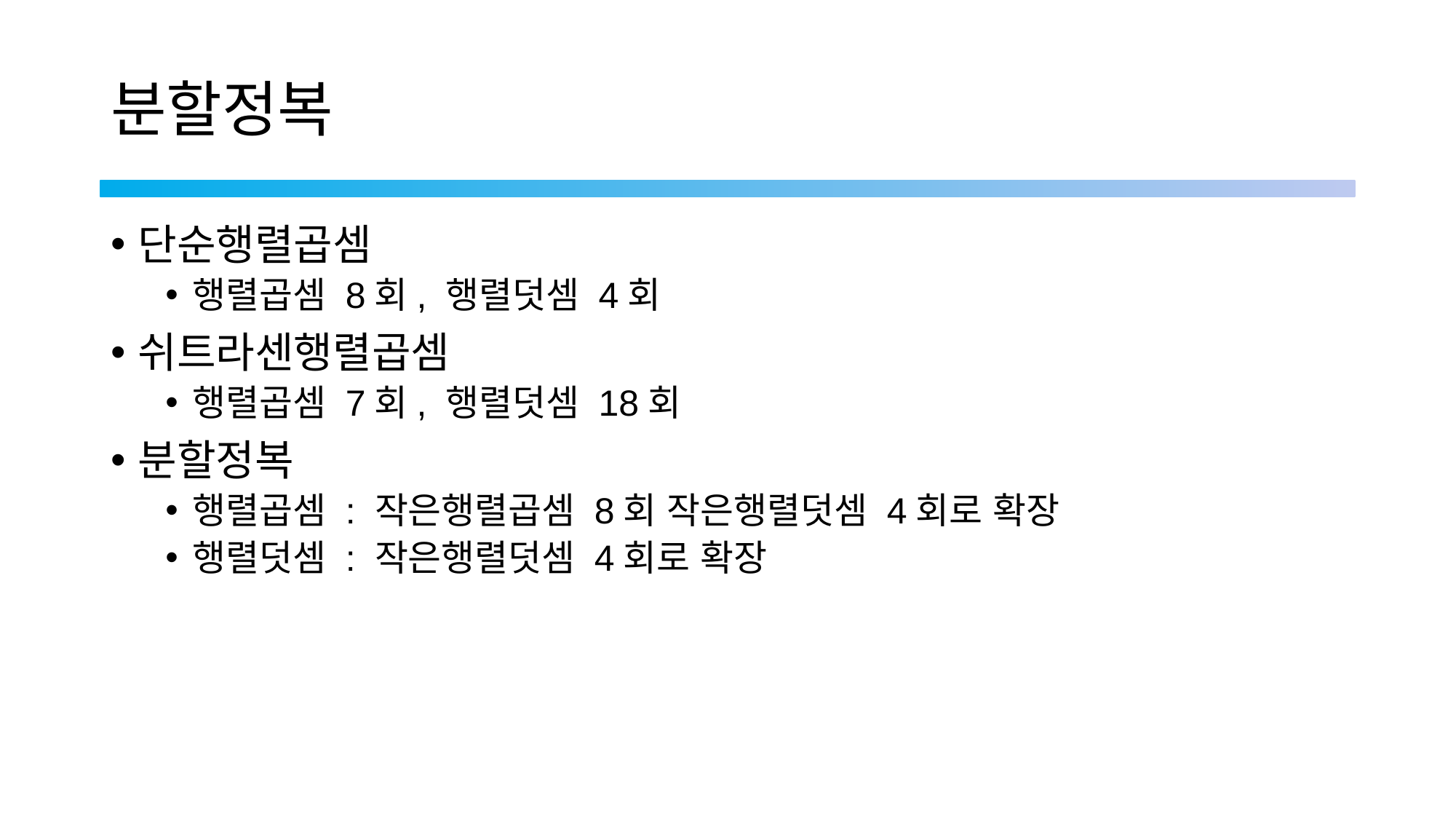

# 분할정복
단순행렬곱셈
행렬곱셈 8회, 행렬덧셈 4회
쉬트라센행렬곱셈
행렬곱셈 7회, 행렬덧셈 18회
분할정복
행렬곱셈 : 작은행렬곱셈 8회 작은행렬덧셈 4회로 확장
행렬덧셈 : 작은행렬덧셈 4회로 확장